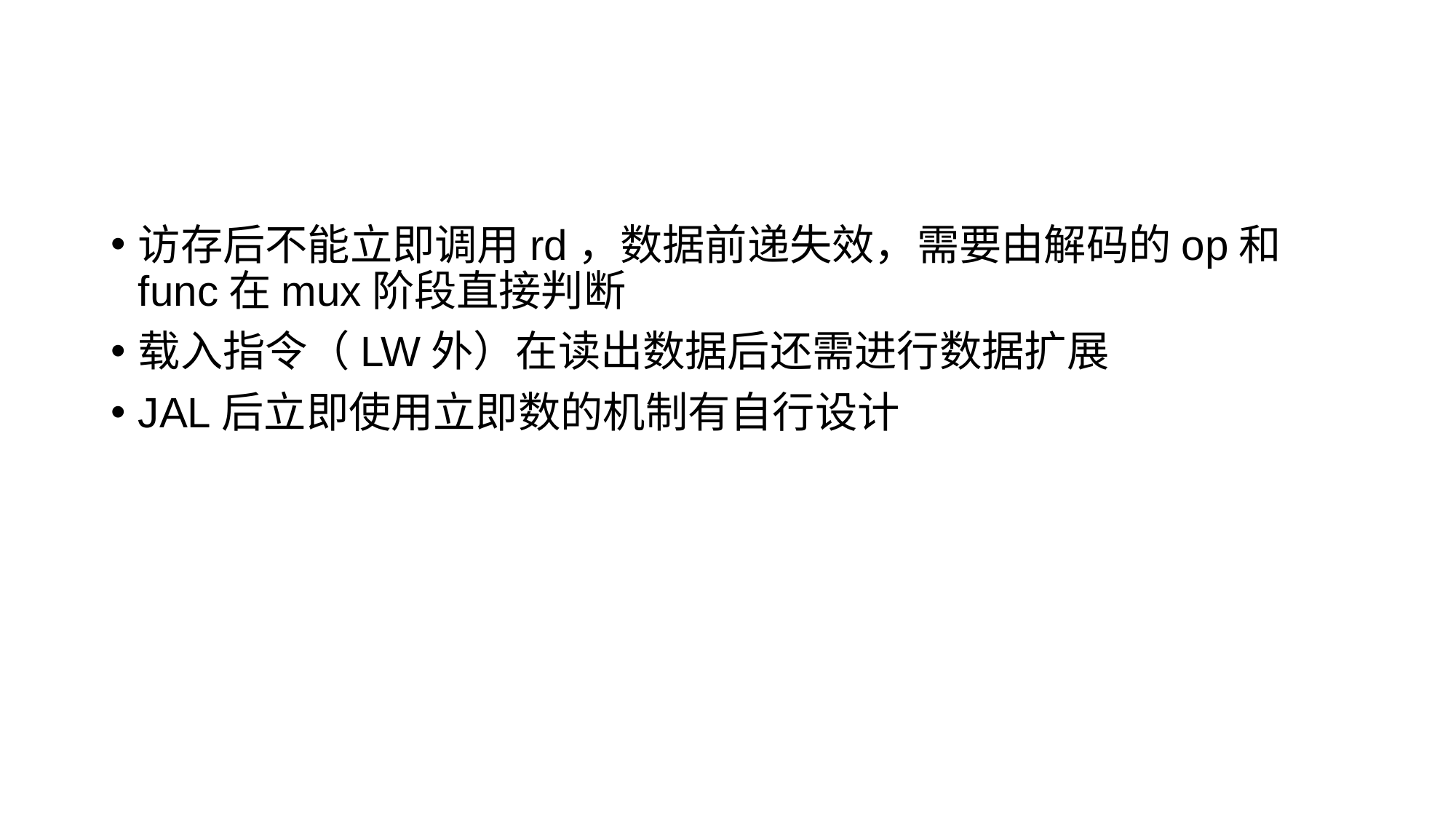

访存后不能立即调用rd，数据前递失效，需要由解码的op和func在mux阶段直接判断
载入指令（LW外）在读出数据后还需进行数据扩展
JAL后立即使用立即数的机制有自行设计